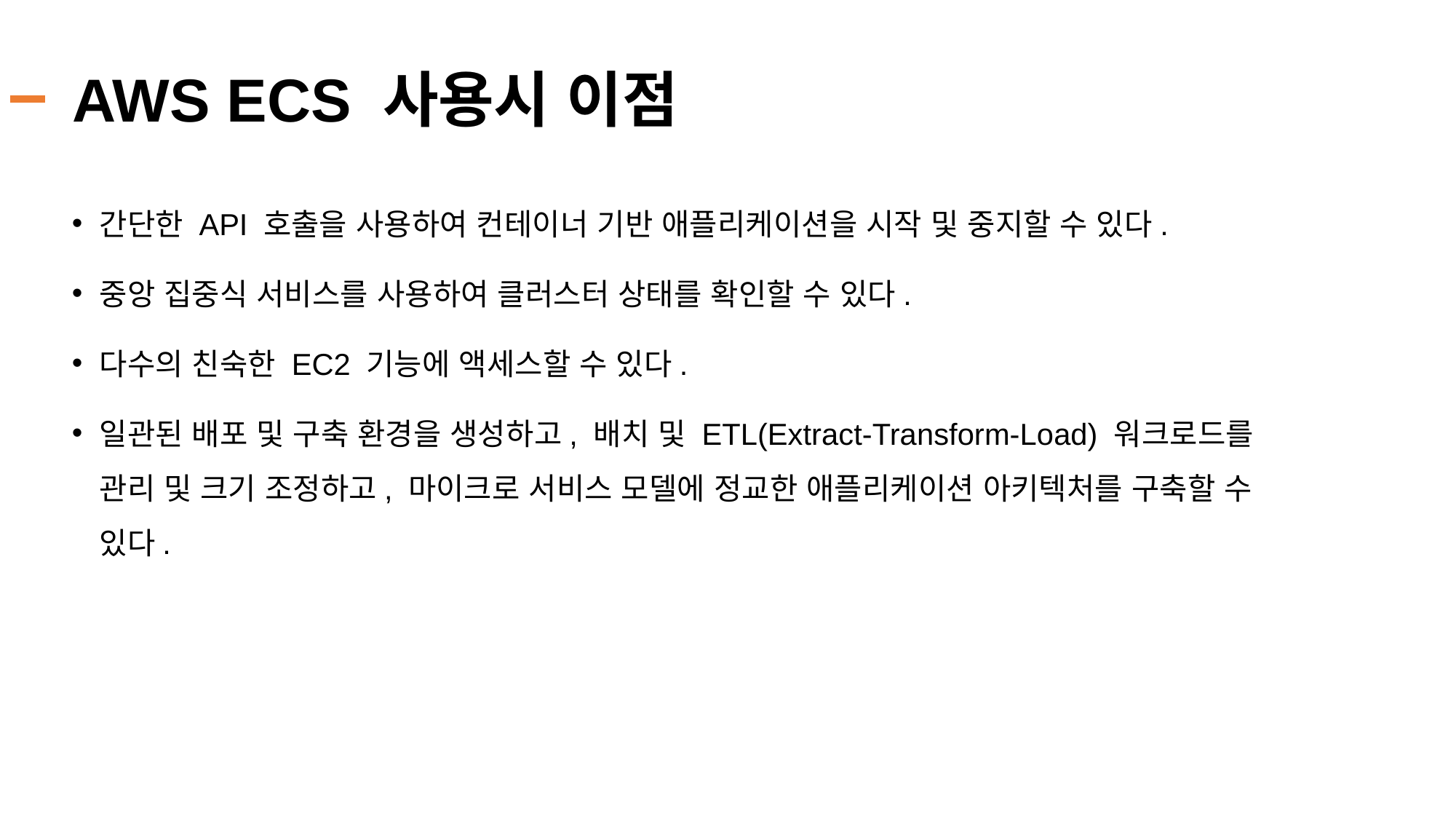

# AWS ECS 사용시 이점

간단한 API 호출을 사용하여 컨테이너 기반 애플리케이션을 시작 및 중지할 수 있다.
중앙 집중식 서비스를 사용하여 클러스터 상태를 확인할 수 있다.
다수의 친숙한 EC2 기능에 액세스할 수 있다.
일관된 배포 및 구축 환경을 생성하고, 배치 및 ETL(Extract-Transform-Load) 워크로드를 관리 및 크기 조정하고, 마이크로 서비스 모델에 정교한 애플리케이션 아키텍처를 구축할 수 있다.